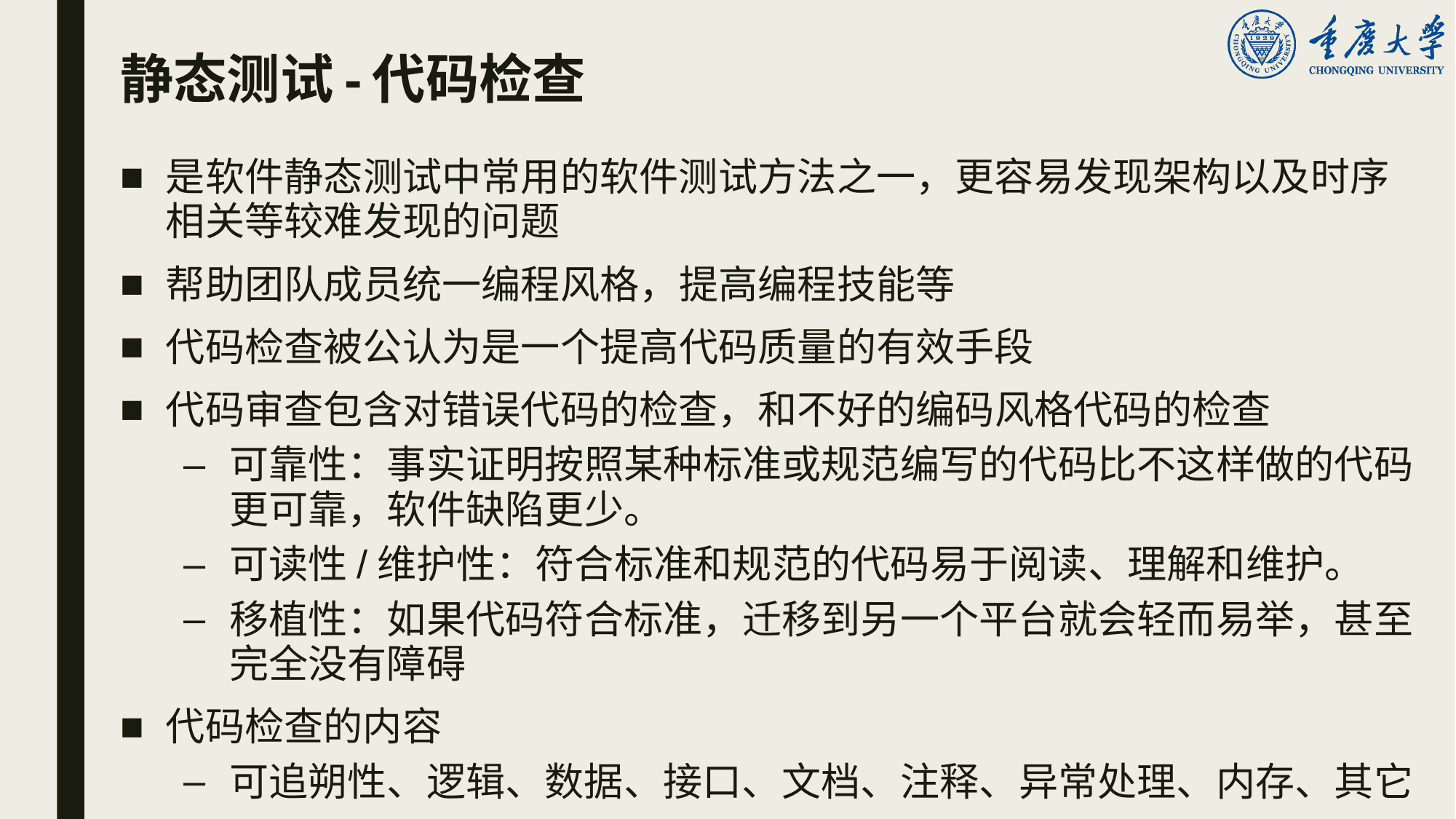

# 静态测试-代码检查
是软件静态测试中常用的软件测试方法之一，更容易发现架构以及时序相关等较难发现的问题
帮助团队成员统一编程风格，提高编程技能等
代码检查被公认为是一个提高代码质量的有效手段
代码审查包含对错误代码的检查，和不好的编码风格代码的检查
可靠性：事实证明按照某种标准或规范编写的代码比不这样做的代码更可靠，软件缺陷更少。
可读性/维护性：符合标准和规范的代码易于阅读、理解和维护。
移植性：如果代码符合标准，迁移到另一个平台就会轻而易举，甚至完全没有障碍
代码检查的内容
可追朔性、逻辑、数据、接口、文档、注释、异常处理、内存、其它